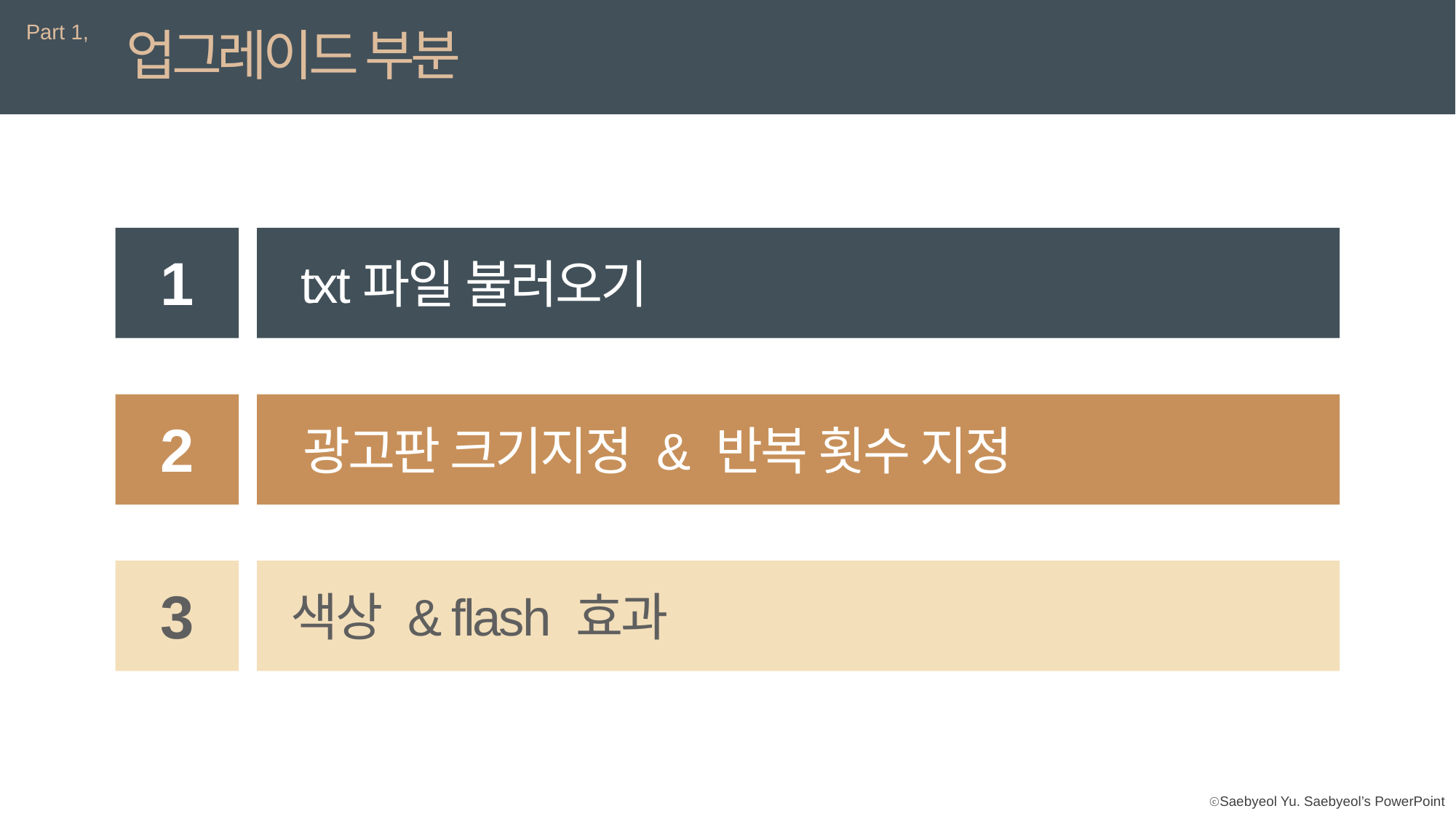

Part 1,
업그레이드 부분

1
txt파일 불러오기

2
광고판 크기지정 & 반복 횟수 지정

3
색상 & flash 효과